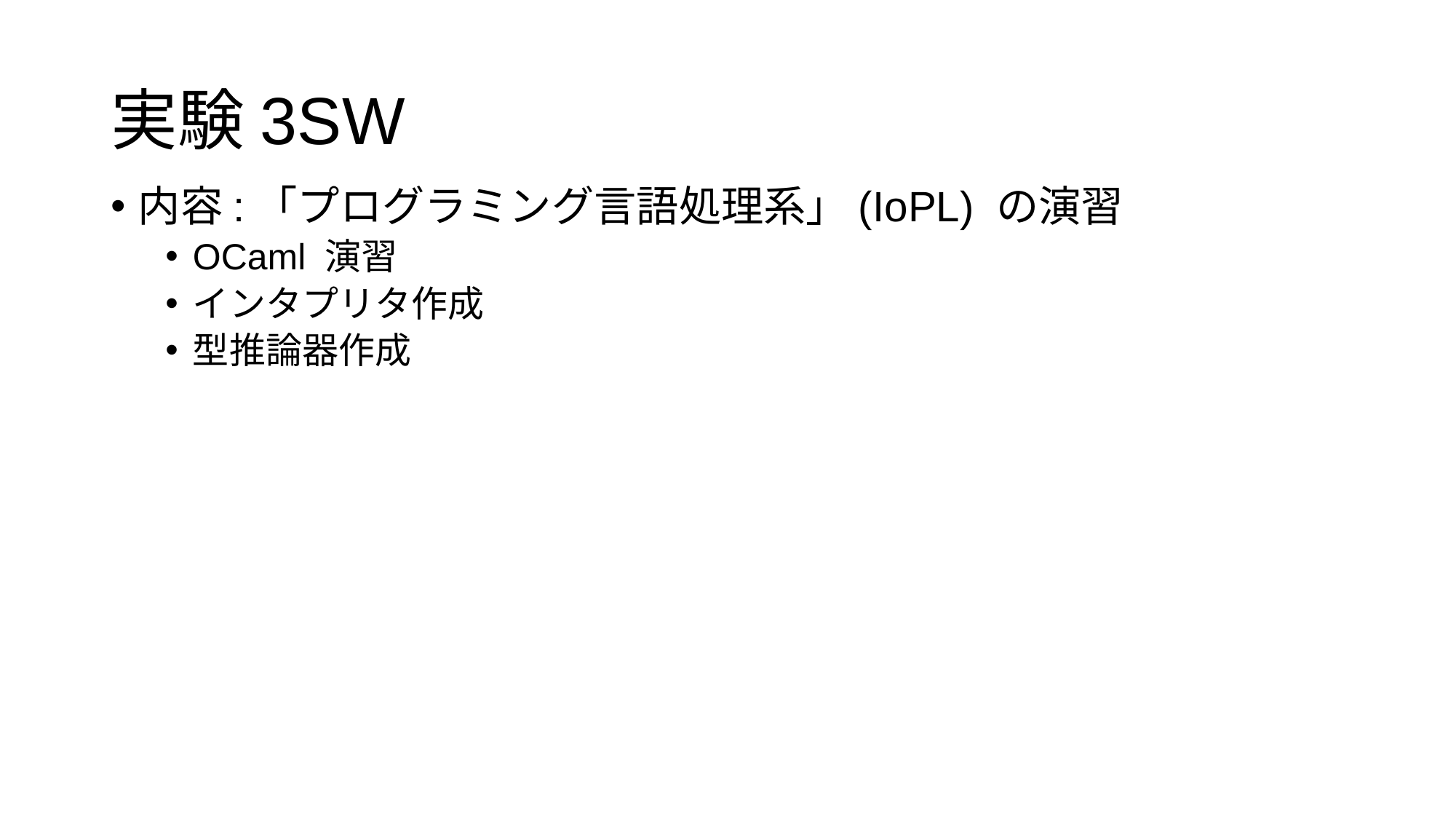

# 実験3SW
内容:「プログラミング言語処理系」(IoPL) の演習
OCaml 演習
インタプリタ作成
型推論器作成